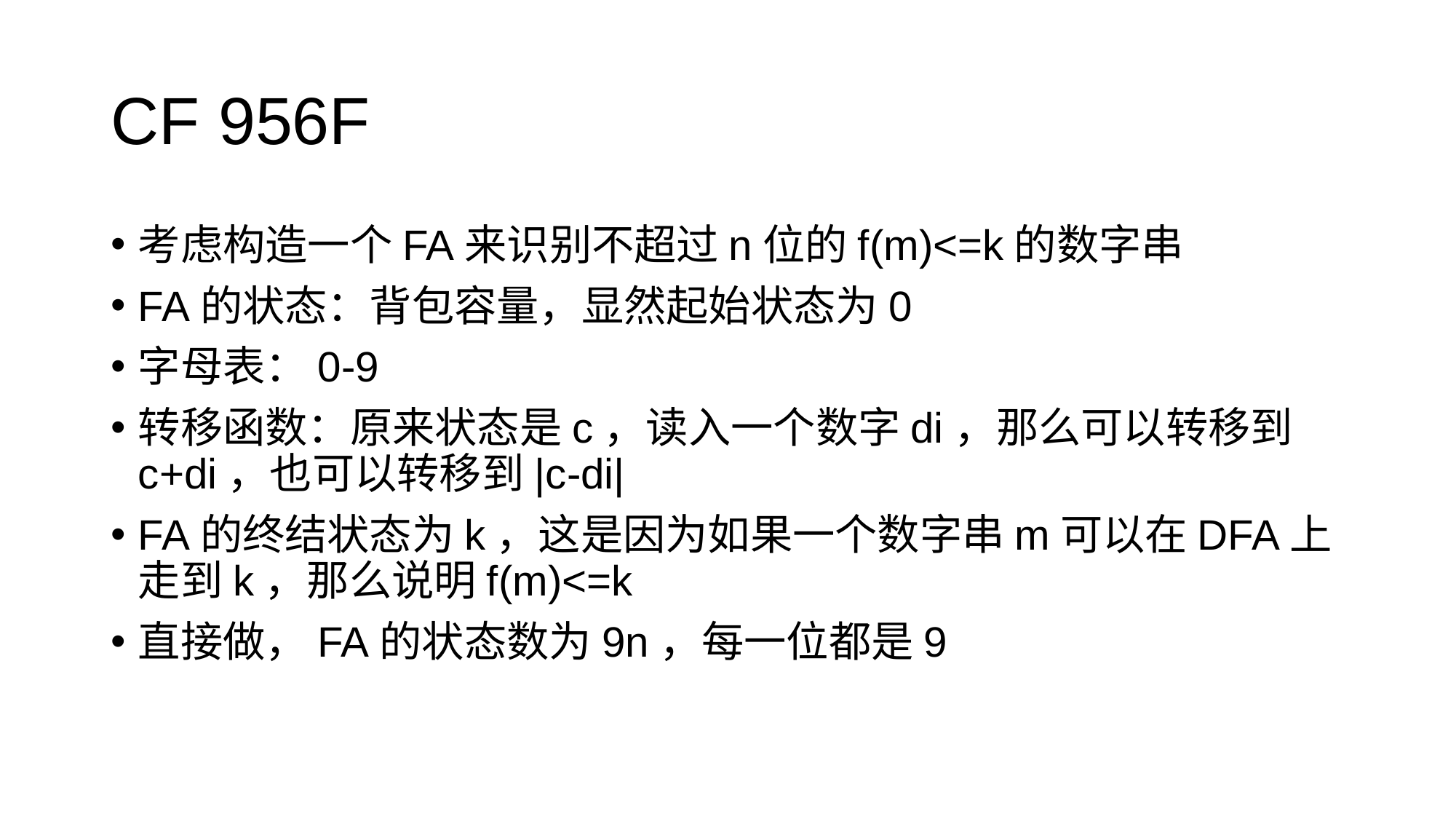

# CF 956F
考虑构造一个FA来识别不超过n位的f(m)<=k的数字串
FA的状态：背包容量，显然起始状态为0
字母表：0-9
转移函数：原来状态是c，读入一个数字di，那么可以转移到c+di，也可以转移到|c-di|
FA的终结状态为k，这是因为如果一个数字串m可以在DFA上走到k，那么说明f(m)<=k
直接做，FA的状态数为9n，每一位都是9